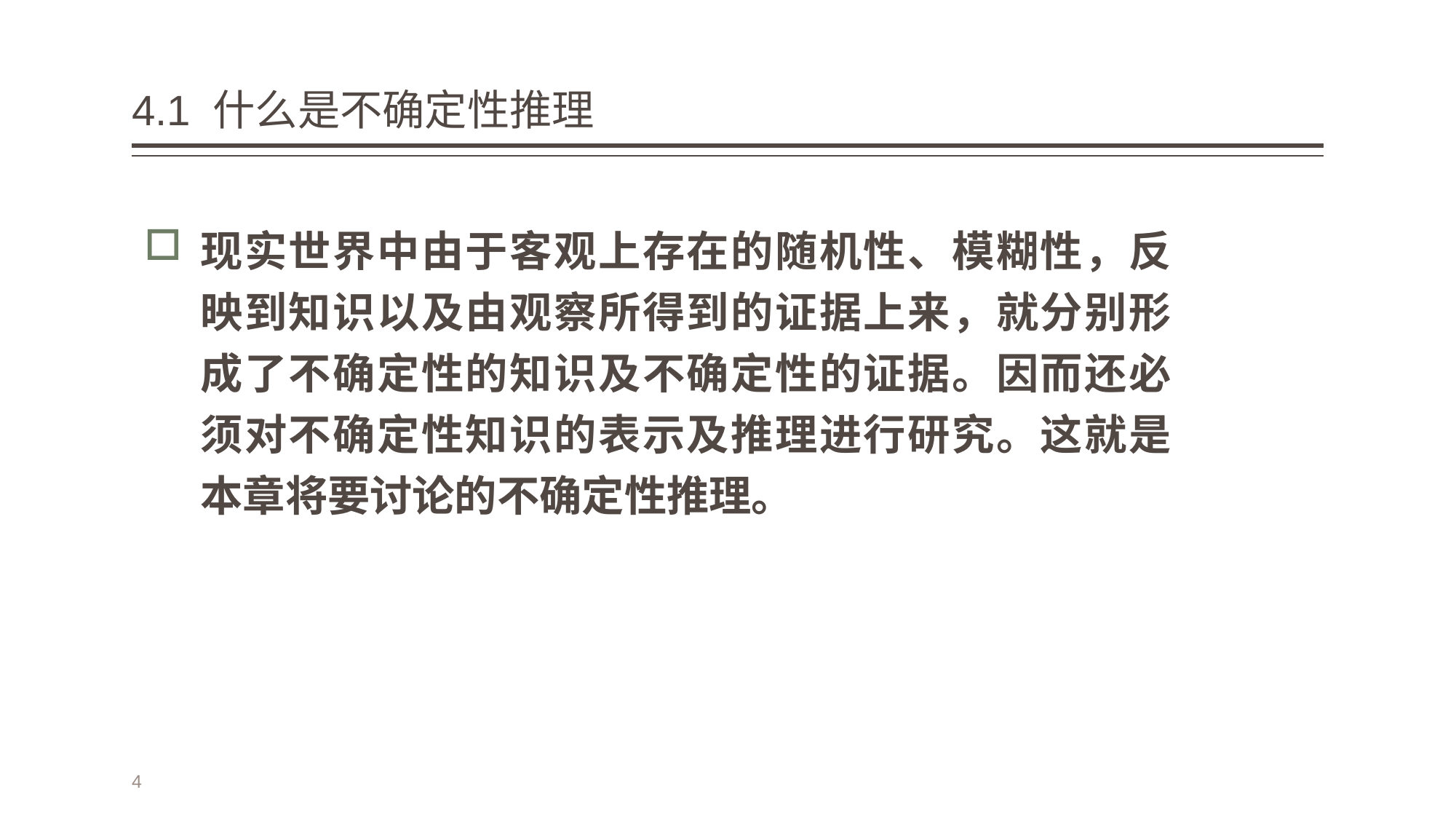

4.1 什么是不确定性推理
现实世界中由于客观上存在的随机性、模糊性，反映到知识以及由观察所得到的证据上来，就分别形成了不确定性的知识及不确定性的证据。因而还必须对不确定性知识的表示及推理进行研究。这就是本章将要讨论的不确定性推理。

4